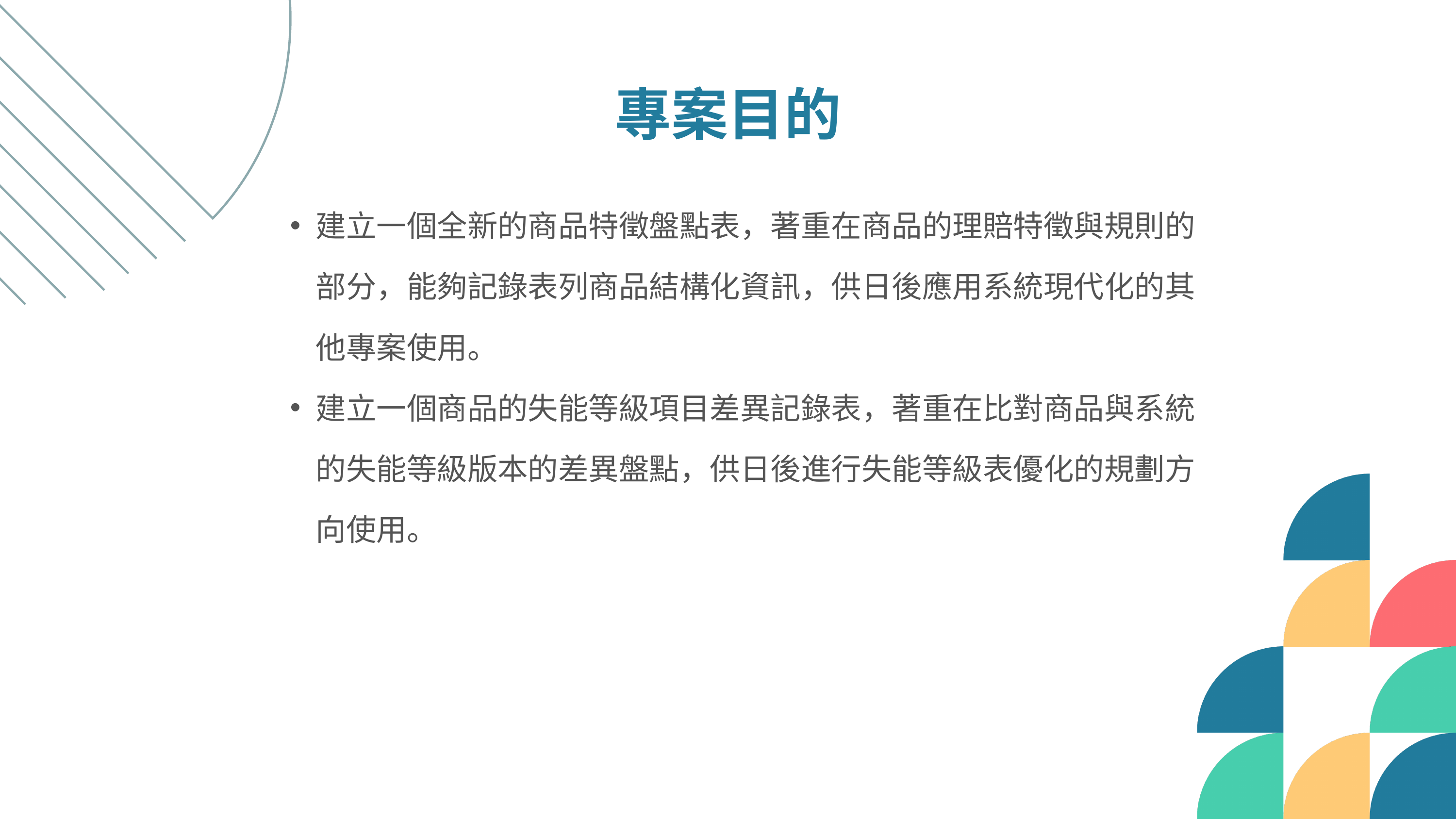

專案目的
建立一個全新的商品特徵盤點表，著重在商品的理賠特徵與規則的部分，能夠記錄表列商品結構化資訊，供日後應用系統現代化的其他專案使用。
建立一個商品的失能等級項目差異記錄表，著重在比對商品與系統的失能等級版本的差異盤點，供日後進行失能等級表優化的規劃方向使用。